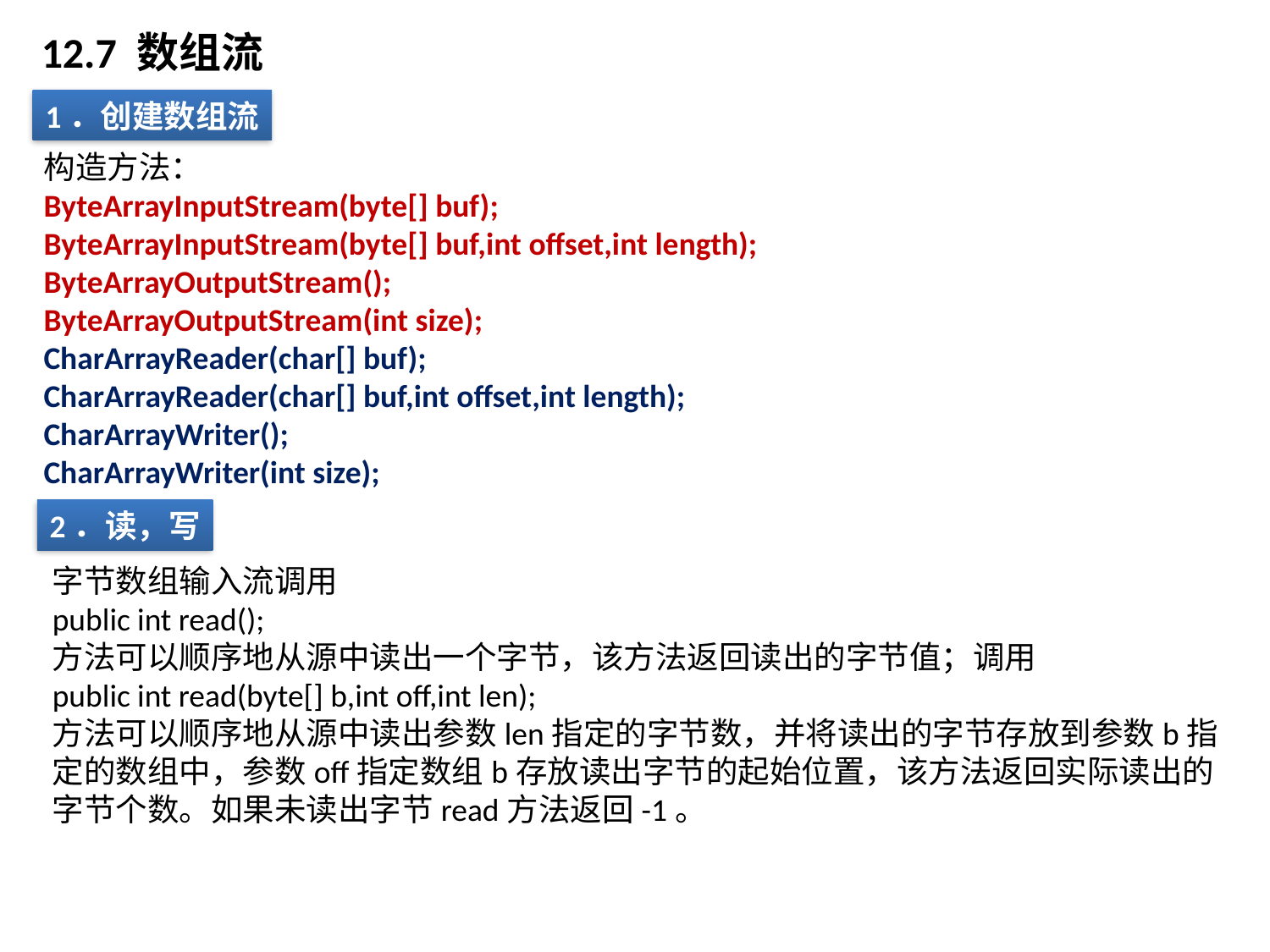

# 12.7 数组流
1．创建数组流
构造方法：
ByteArrayInputStream(byte[] buf);
ByteArrayInputStream(byte[] buf,int offset,int length);
ByteArrayOutputStream();
ByteArrayOutputStream(int size);
CharArrayReader(char[] buf);
CharArrayReader(char[] buf,int offset,int length);
CharArrayWriter();
CharArrayWriter(int size);
2．读，写
字节数组输入流调用
public int read();
方法可以顺序地从源中读出一个字节，该方法返回读出的字节值；调用
public int read(byte[] b,int off,int len);
方法可以顺序地从源中读出参数len指定的字节数，并将读出的字节存放到参数b指定的数组中，参数off指定数组b存放读出字节的起始位置，该方法返回实际读出的字节个数。如果未读出字节read方法返回-1。